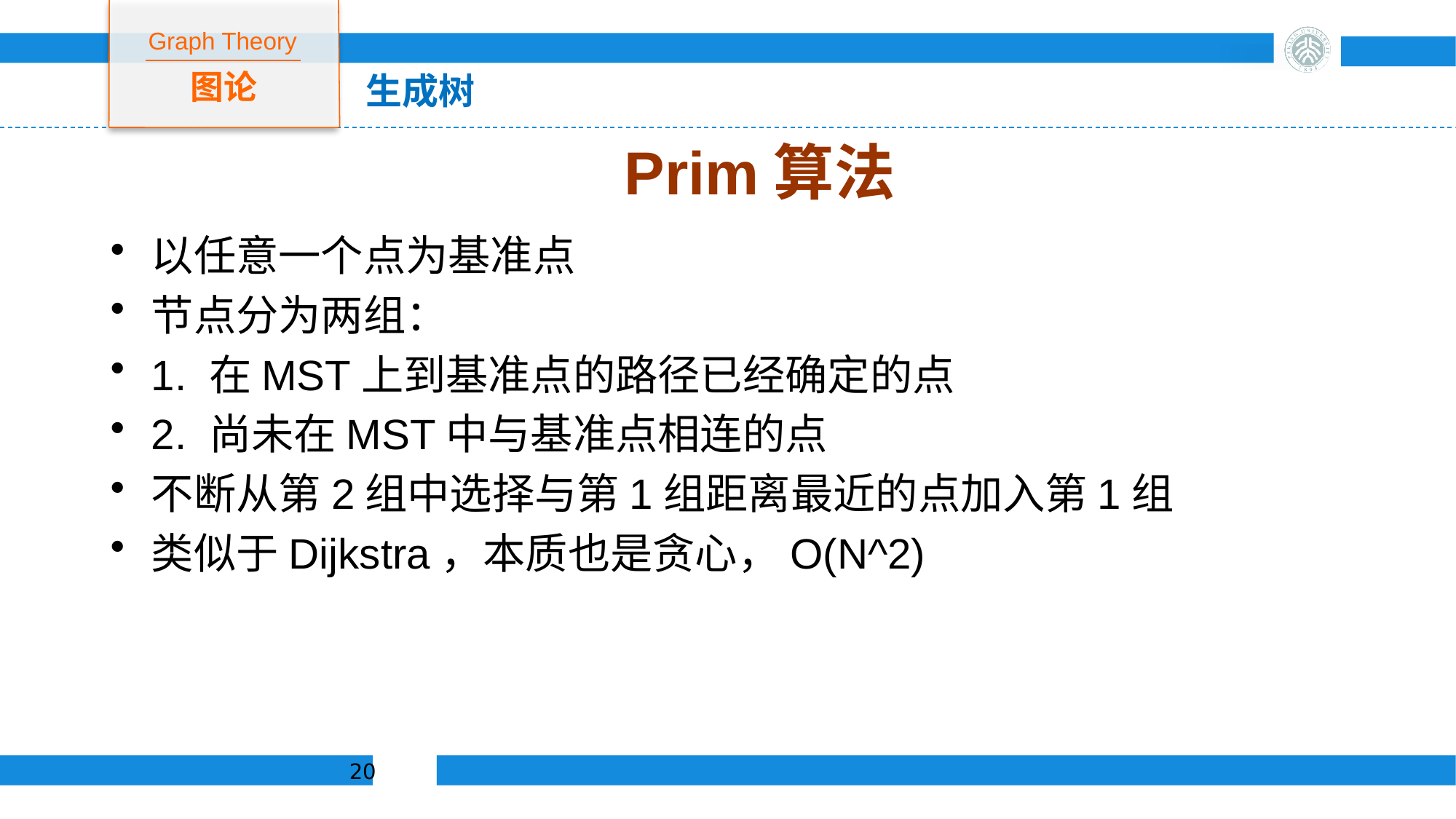

Graph Theory
图论
生成树
# Prim算法
以任意一个点为基准点
节点分为两组：
1. 在MST上到基准点的路径已经确定的点
2. 尚未在MST中与基准点相连的点
不断从第2组中选择与第1组距离最近的点加入第1组
类似于Dijkstra，本质也是贪心，O(N^2)